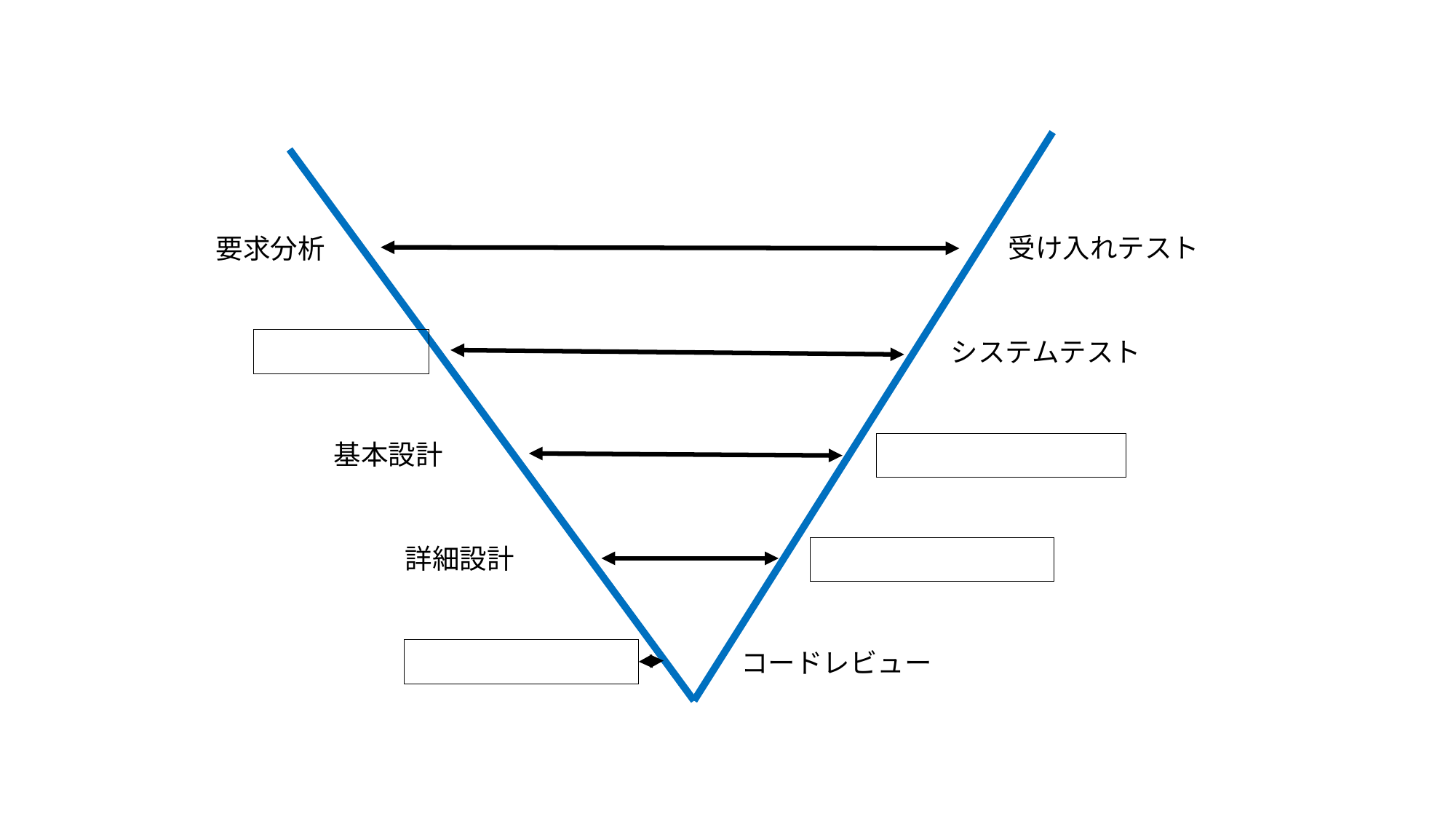

要求分析

システムテスト
基本設計

詳細設計

コードレビュー
受け入れテスト